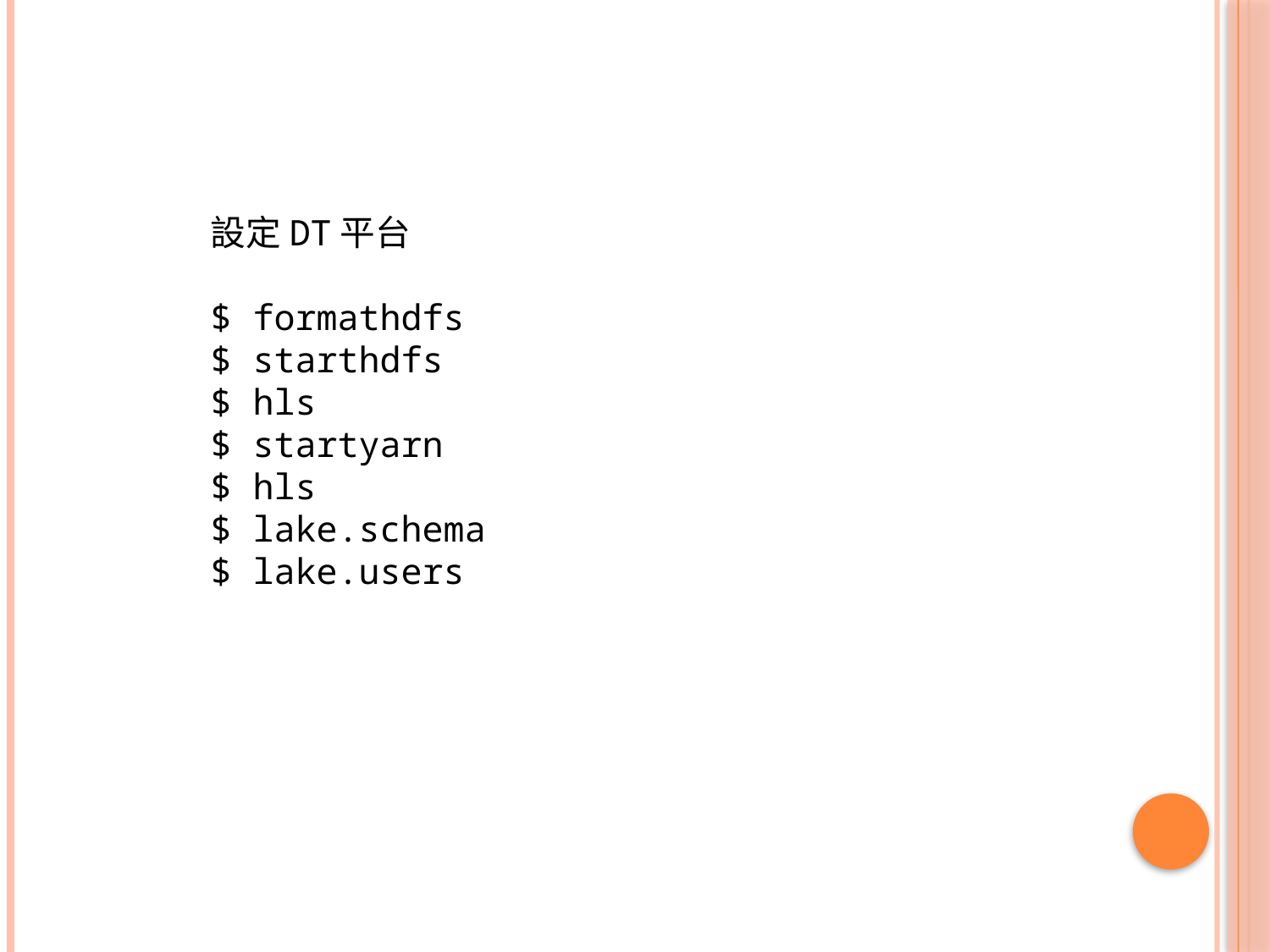

設定DT平台

$ formathdfs
$ starthdfs
$ hls
$ startyarn
$ hls
$ lake.schema
$ lake.users